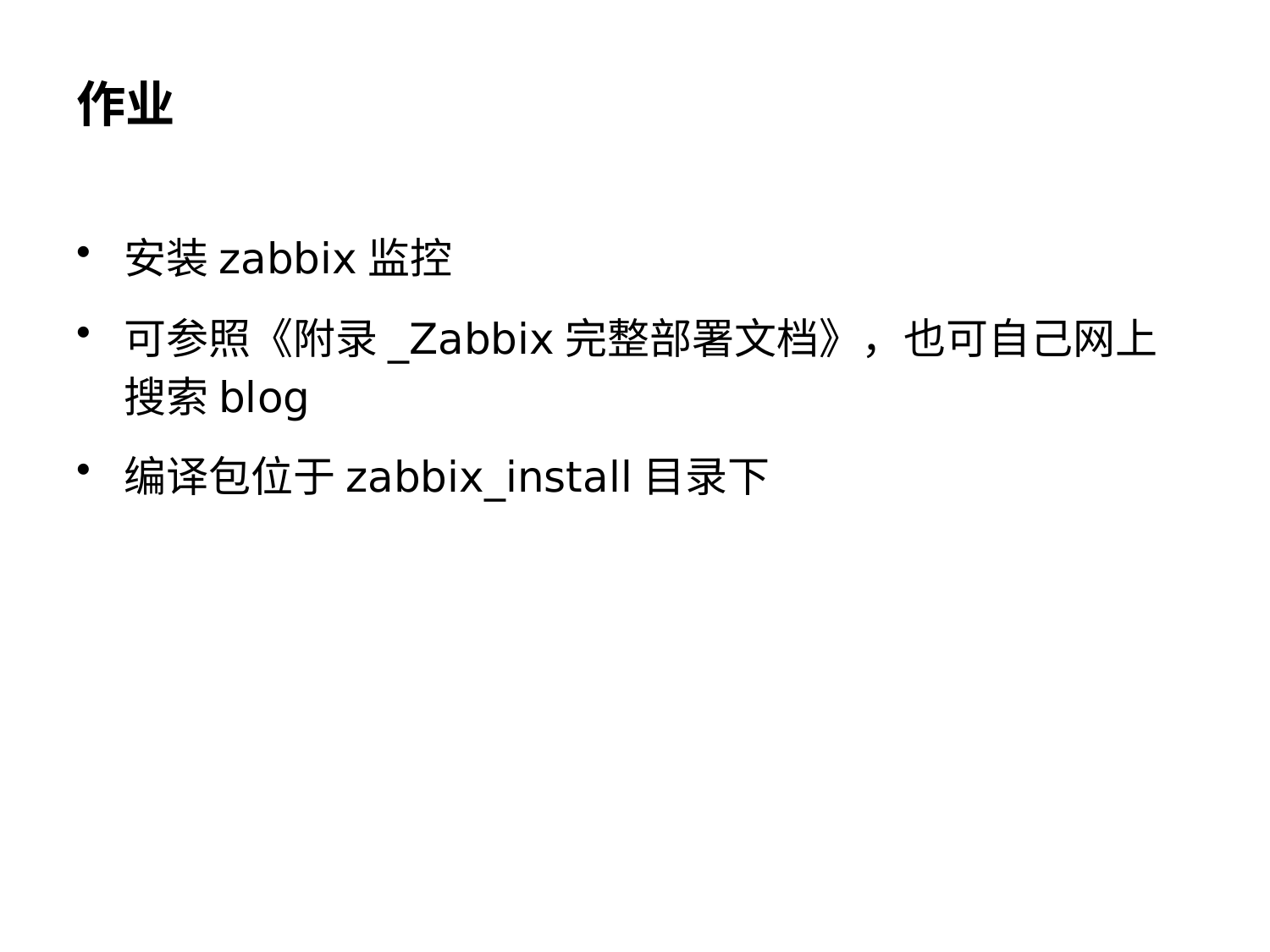

# 作业
安装zabbix监控
可参照《附录_Zabbix完整部署文档》，也可自己网上搜索blog
编译包位于zabbix_install目录下